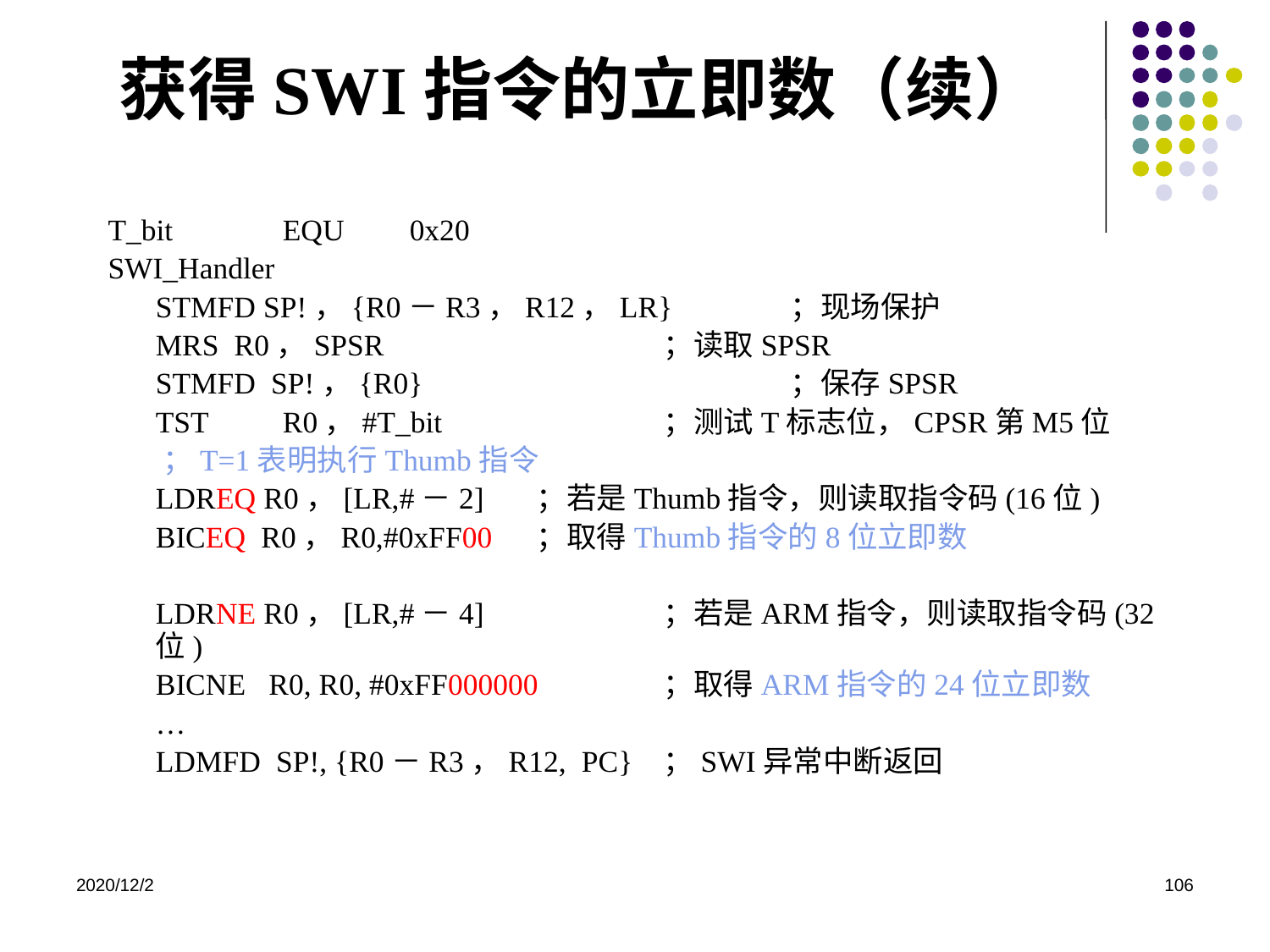

# 获得SWI指令的立即数（续）
T_bit  	EQU	0x20
SWI_Handler
	STMFD SP!，{R0－R3，R12，LR}	；现场保护
	MRS  R0，SPSR 			；读取SPSR
	STMFD  SP!，{R0}  			；保存SPSR
	TST  	R0，#T_bit		；测试T标志位，CPSR第M5位
       ；T=1表明执行Thumb指令
	LDREQ R0，[LR,#－2]   	；若是Thumb指令，则读取指令码(16位)
	BICEQ  R0，R0,#0xFF00   	；取得Thumb指令的8位立即数

	LDRNE R0，[LR,#－4]  		；若是ARM指令，则读取指令码(32位)
	BICNE   R0, R0, #0xFF000000	；取得ARM指令的24位立即数
	…
	LDMFD  SP!, {R0－R3，R12,  PC}  	；SWI异常中断返回
2020/12/2
106